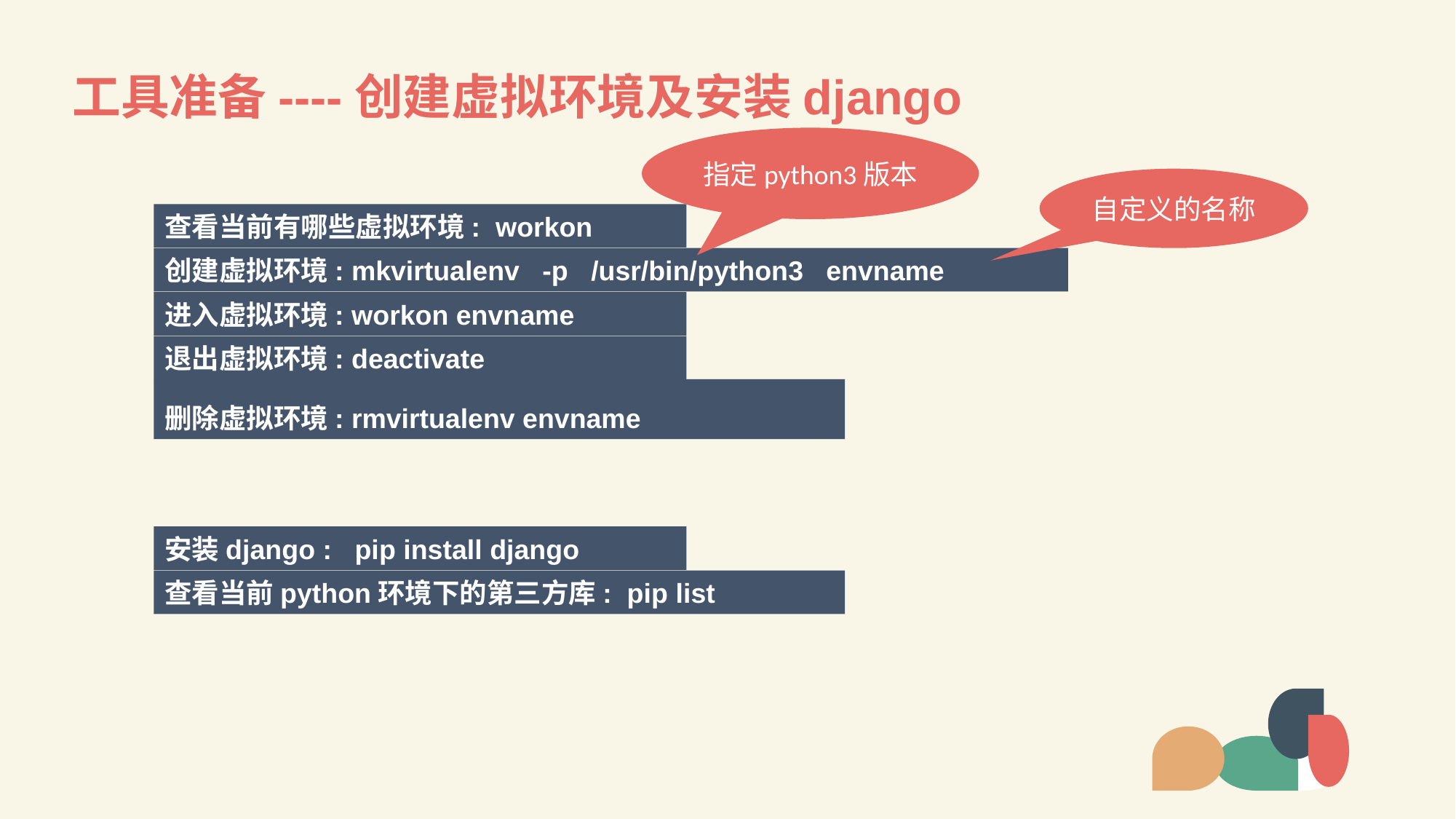

# 工具准备----创建虚拟环境及安装django
指定python3版本
自定义的名称
查看当前有哪些虚拟环境:  workon
创建虚拟环境: mkvirtualenv   -p   /usr/bin/python3   envname
进入虚拟环境: workon envname
退出虚拟环境: deactivate
删除虚拟环境: rmvirtualenv envname
安装django :   pip install django
查看当前python环境下的第三方库:  pip list

LOREM